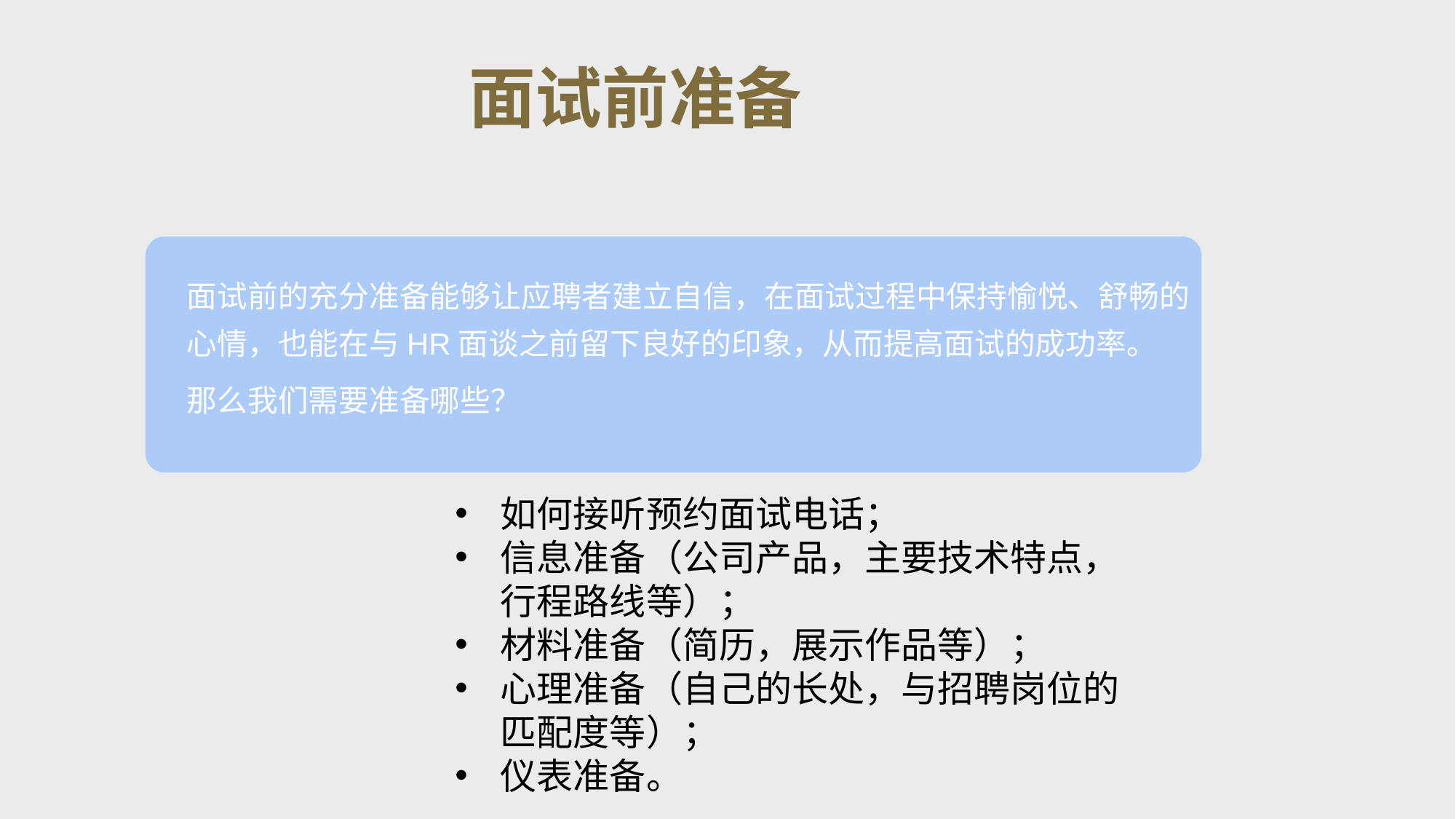

面试前准备

面试前的充分准备能够让应聘者建立自信，在面试过程中保持愉悦、舒畅的心情，也能在与HR面谈之前留下良好的印象，从而提高面试的成功率。
那么我们需要准备哪些？
如何接听预约面试电话；
信息准备（公司产品，主要技术特点，行程路线等）；
材料准备（简历，展示作品等）；
心理准备（自己的长处，与招聘岗位的匹配度等）；
仪表准备。